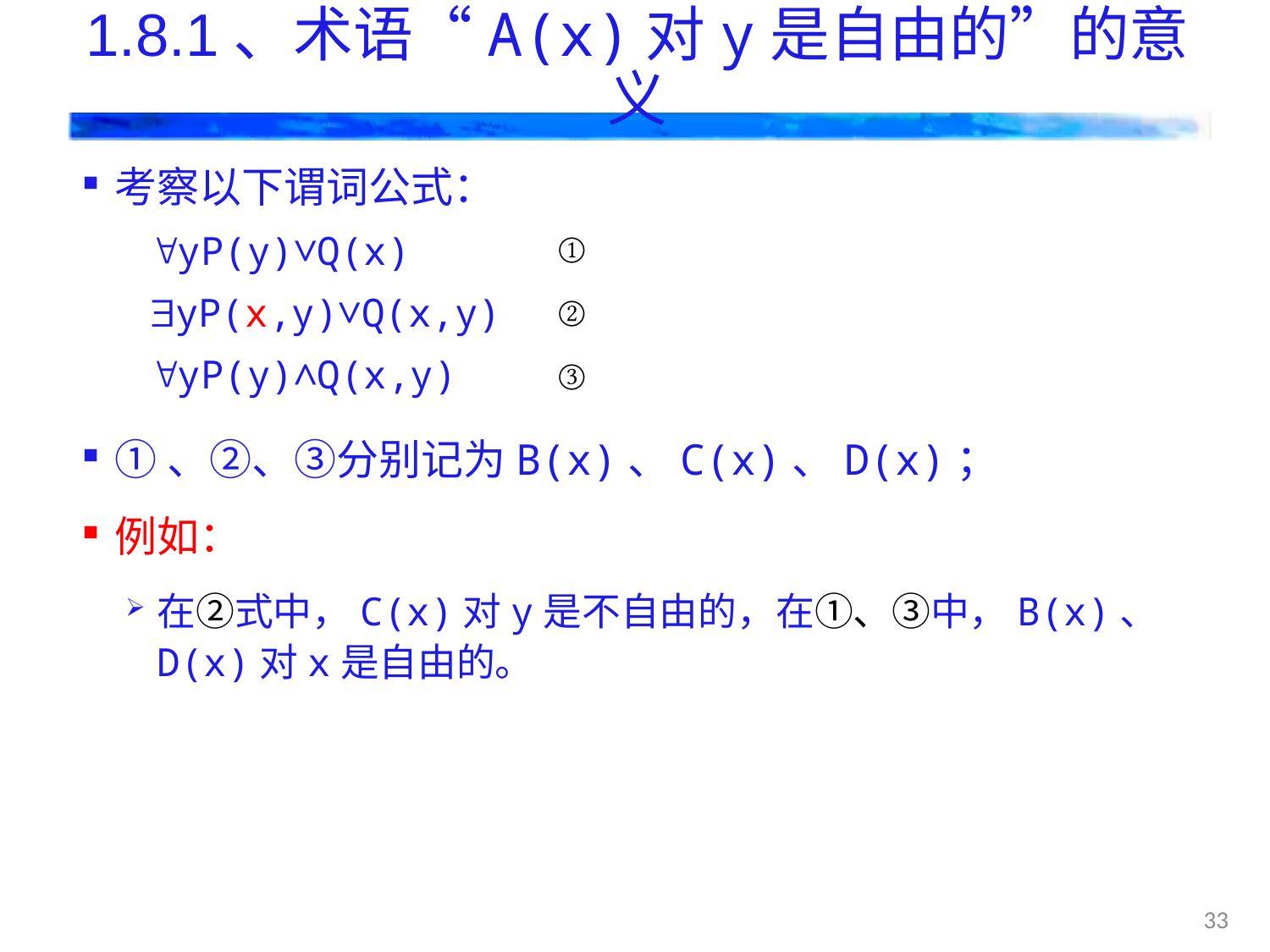

# 1.8.1、术语“A(x)对y是自由的”的意义
考察以下谓词公式：
∀yP(y)∨Q(x)
∃yP(x,y)∨Q(x,y)
∀yP(y)∧Q(x,y)
①、②、③分别记为B(x)、C(x)、D(x)；
例如：
在②式中，C(x)对y是不自由的，在①、③中，B(x)、D(x)对x是自由的。
①
②
③
33